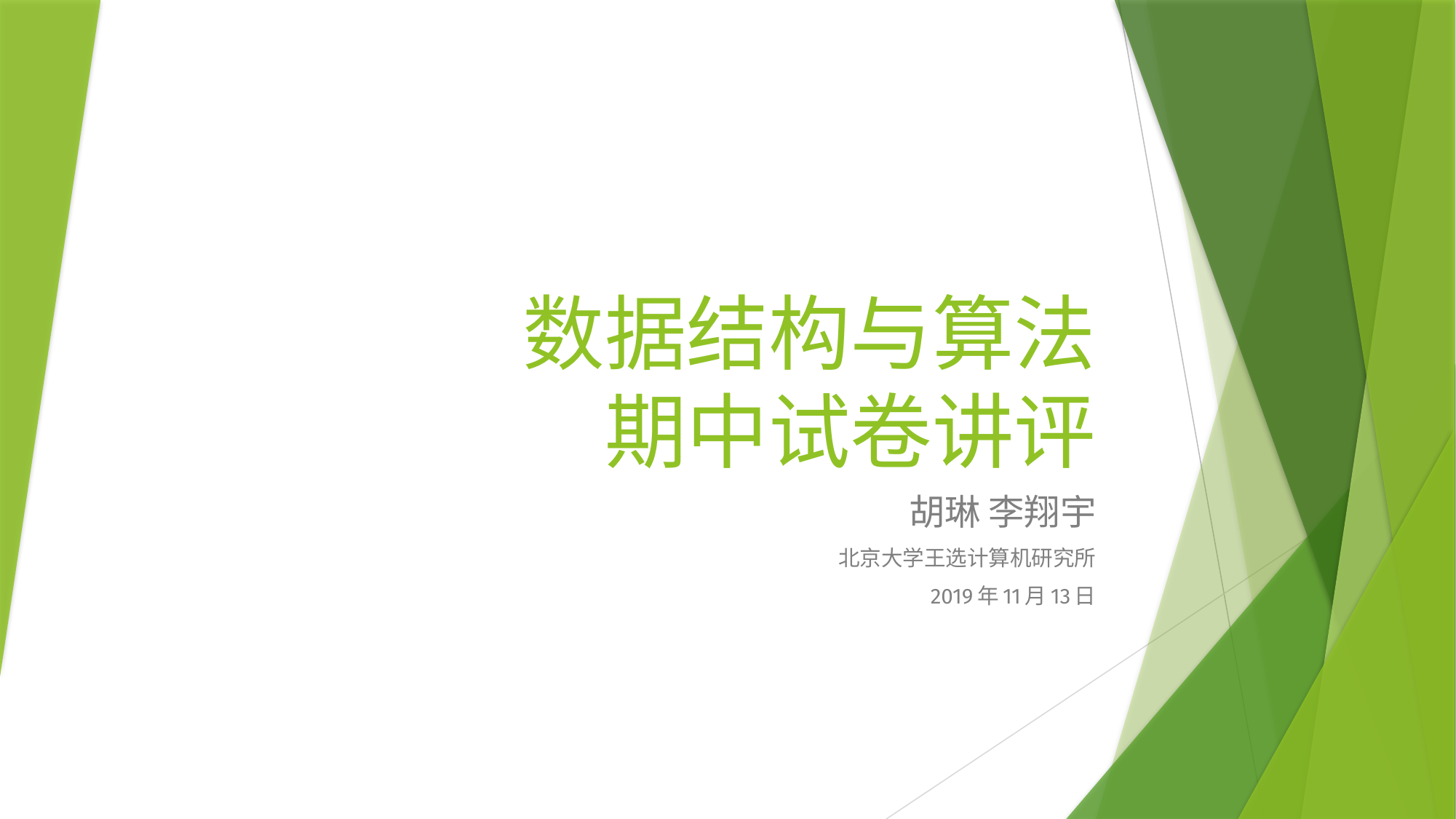

# 数据结构与算法 期中试卷讲评
胡琳 李翔宇
北京大学王选计算机研究所
2019年11月13日